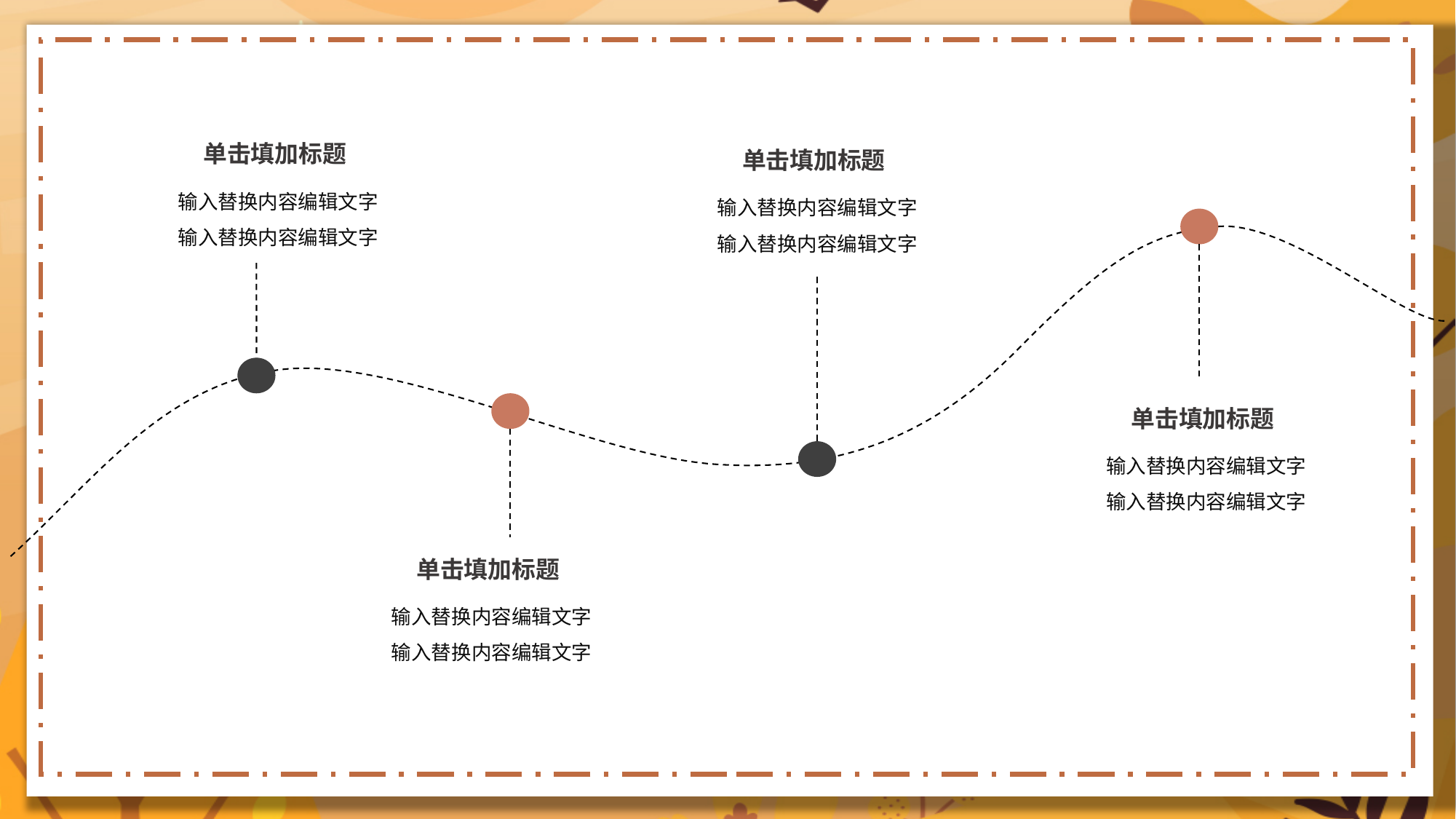

单击填加标题
单击填加标题
输入替换内容编辑文字
输入替换内容编辑文字

输入替换内容编辑文字
输入替换内容编辑文字

单击填加标题
输入替换内容编辑文字
输入替换内容编辑文字

单击填加标题
输入替换内容编辑文字
输入替换内容编辑文字